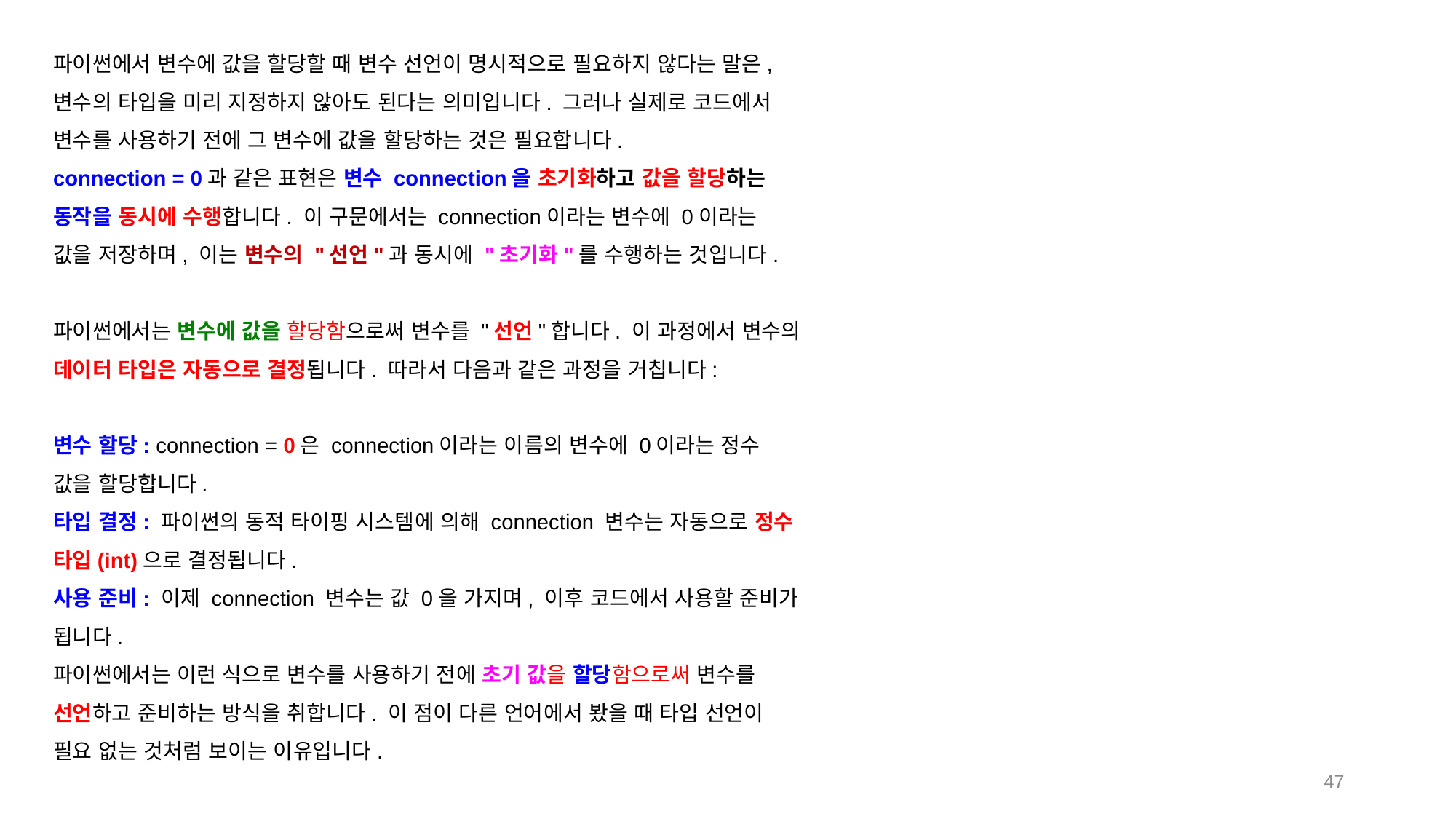

파이썬에서 변수에 값을 할당할 때 변수 선언이 명시적으로 필요하지 않다는 말은, 변수의 타입을 미리 지정하지 않아도 된다는 의미입니다. 그러나 실제로 코드에서 변수를 사용하기 전에 그 변수에 값을 할당하는 것은 필요합니다.
connection = 0과 같은 표현은 변수 connection을 초기화하고 값을 할당하는 동작을 동시에 수행합니다. 이 구문에서는 connection이라는 변수에 0이라는 값을 저장하며, 이는 변수의 "선언"과 동시에 "초기화"를 수행하는 것입니다.

파이썬에서는 변수에 값을 할당함으로써 변수를 "선언"합니다. 이 과정에서 변수의 데이터 타입은 자동으로 결정됩니다. 따라서 다음과 같은 과정을 거칩니다:

변수 할당: connection = 0은 connection이라는 이름의 변수에 0이라는 정수 값을 할당합니다.
타입 결정: 파이썬의 동적 타이핑 시스템에 의해 connection 변수는 자동으로 정수 타입(int)으로 결정됩니다.
사용 준비: 이제 connection 변수는 값 0을 가지며, 이후 코드에서 사용할 준비가 됩니다.
파이썬에서는 이런 식으로 변수를 사용하기 전에 초기 값을 할당함으로써 변수를 선언하고 준비하는 방식을 취합니다. 이 점이 다른 언어에서 봤을 때 타입 선언이 필요 없는 것처럼 보이는 이유입니다.

47